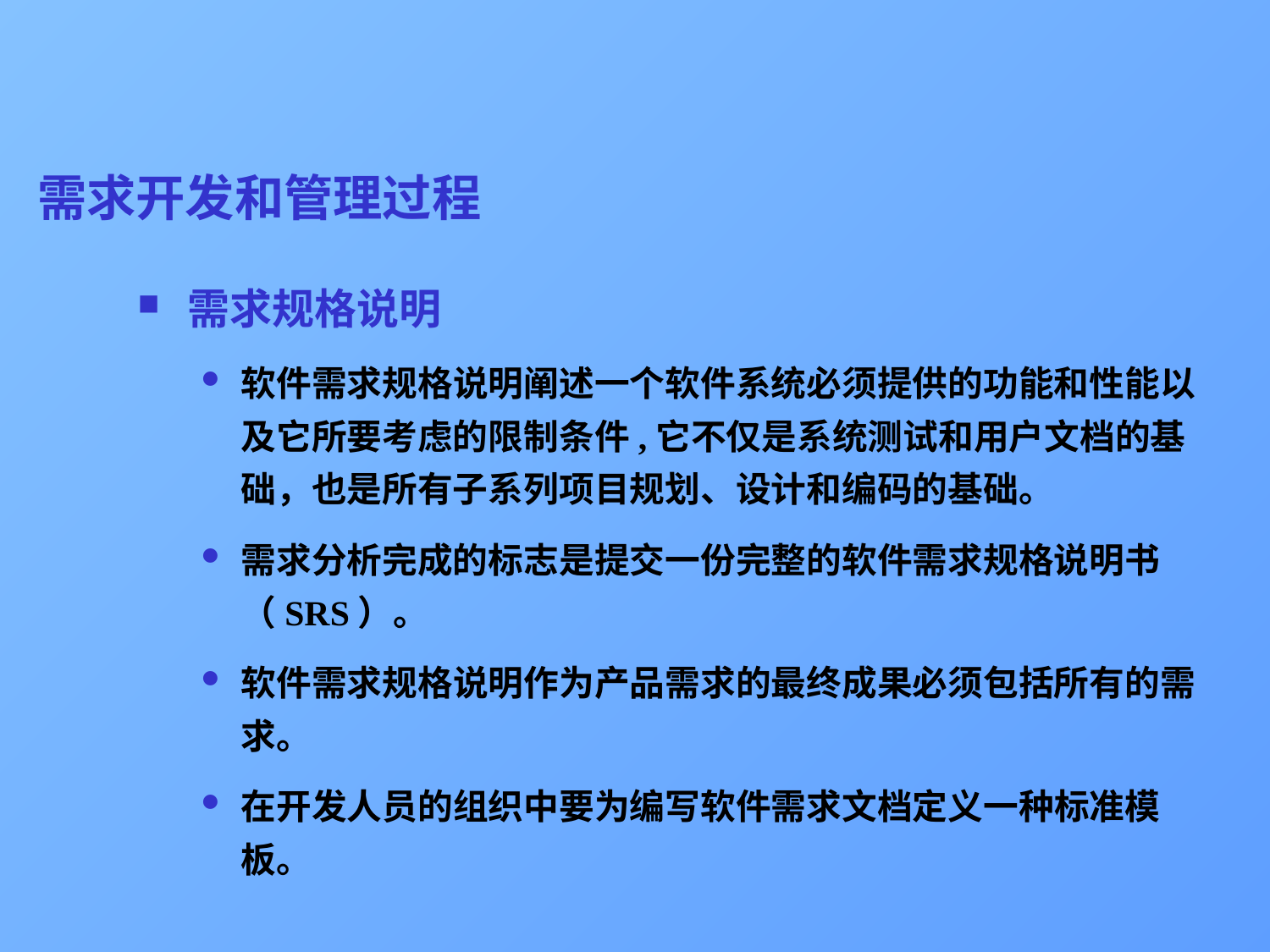

# 需求开发和管理过程
 需求规格说明
软件需求规格说明阐述一个软件系统必须提供的功能和性能以及它所要考虑的限制条件,它不仅是系统测试和用户文档的基础，也是所有子系列项目规划、设计和编码的基础。
需求分析完成的标志是提交一份完整的软件需求规格说明书（SRS）。
软件需求规格说明作为产品需求的最终成果必须包括所有的需求。
在开发人员的组织中要为编写软件需求文档定义一种标准模板。